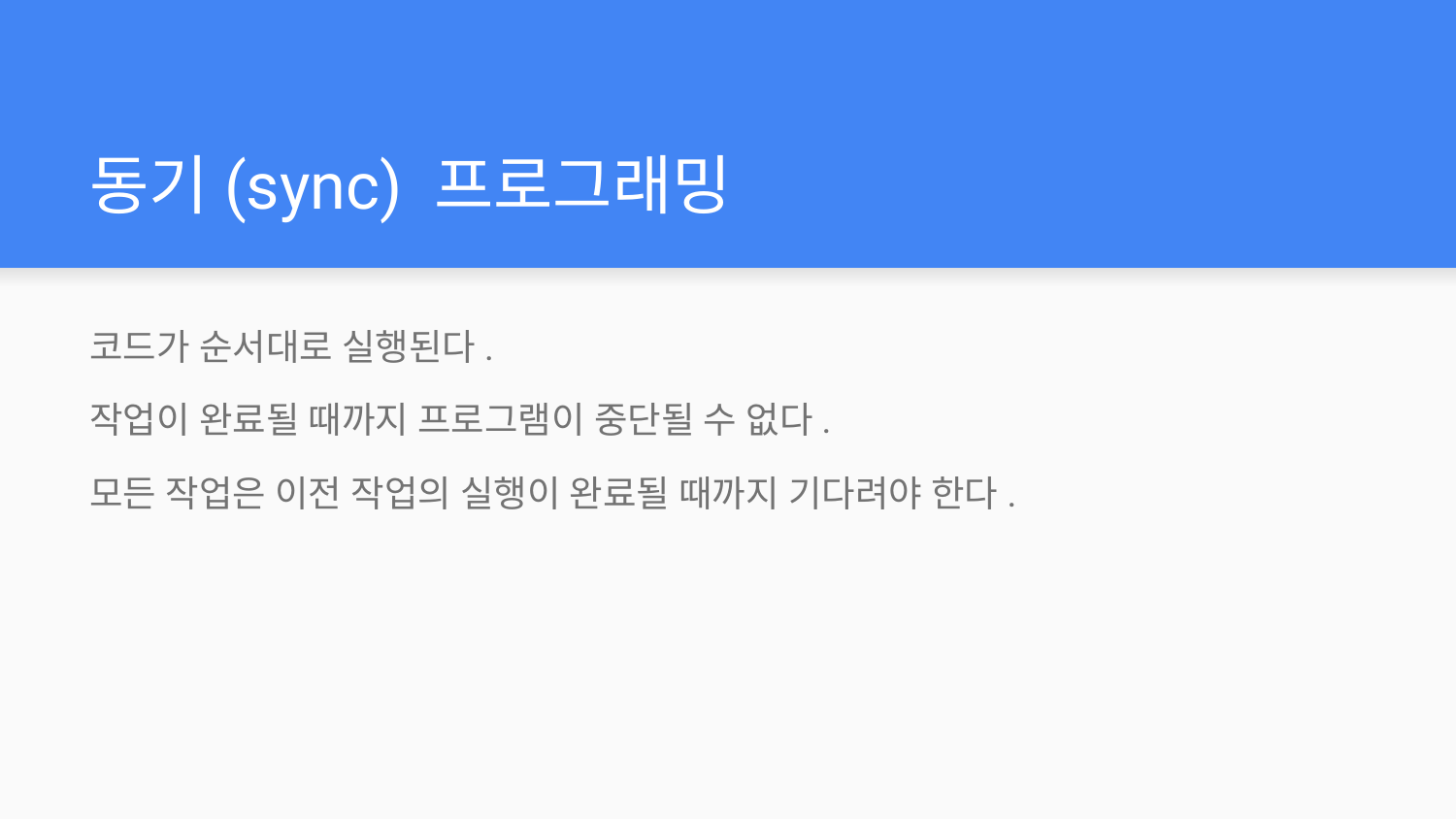

# 동기(sync) 프로그래밍
코드가 순서대로 실행된다.
작업이 완료될 때까지 프로그램이 중단될 수 없다.
모든 작업은 이전 작업의 실행이 완료될 때까지 기다려야 한다.